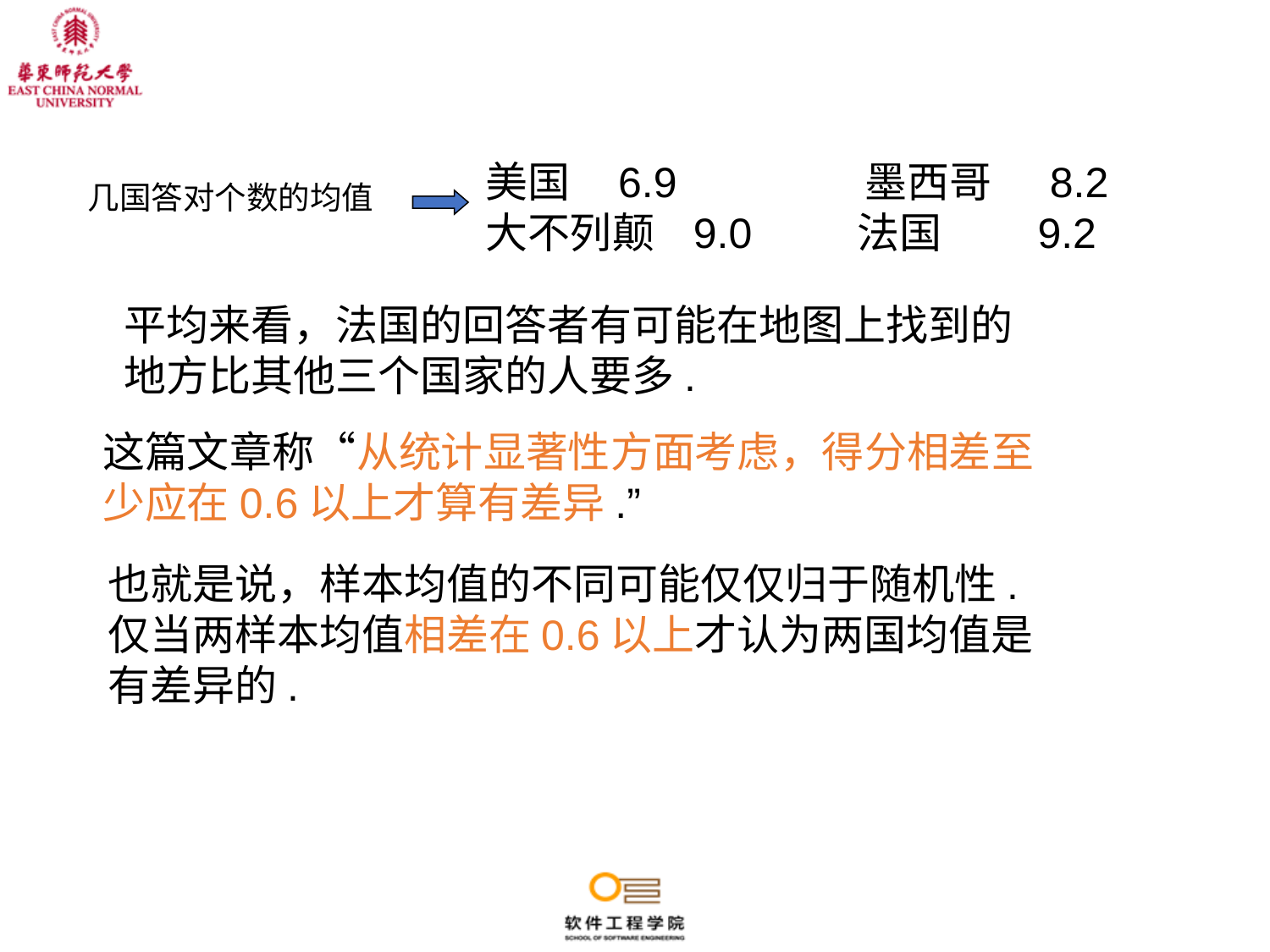

美国    6.9               墨西哥     8.2
大不列颠   9.0        法国         9.2
几国答对个数的均值

平均来看，法国的回答者有可能在地图上找到的地方比其他三个国家的人要多.
这篇文章称“从统计显著性方面考虑，得分相差至少应在0.6以上才算有差异.”
也就是说，样本均值的不同可能仅仅归于随机性.  仅当两样本均值相差在0.6以上才认为两国均值是有差异的.